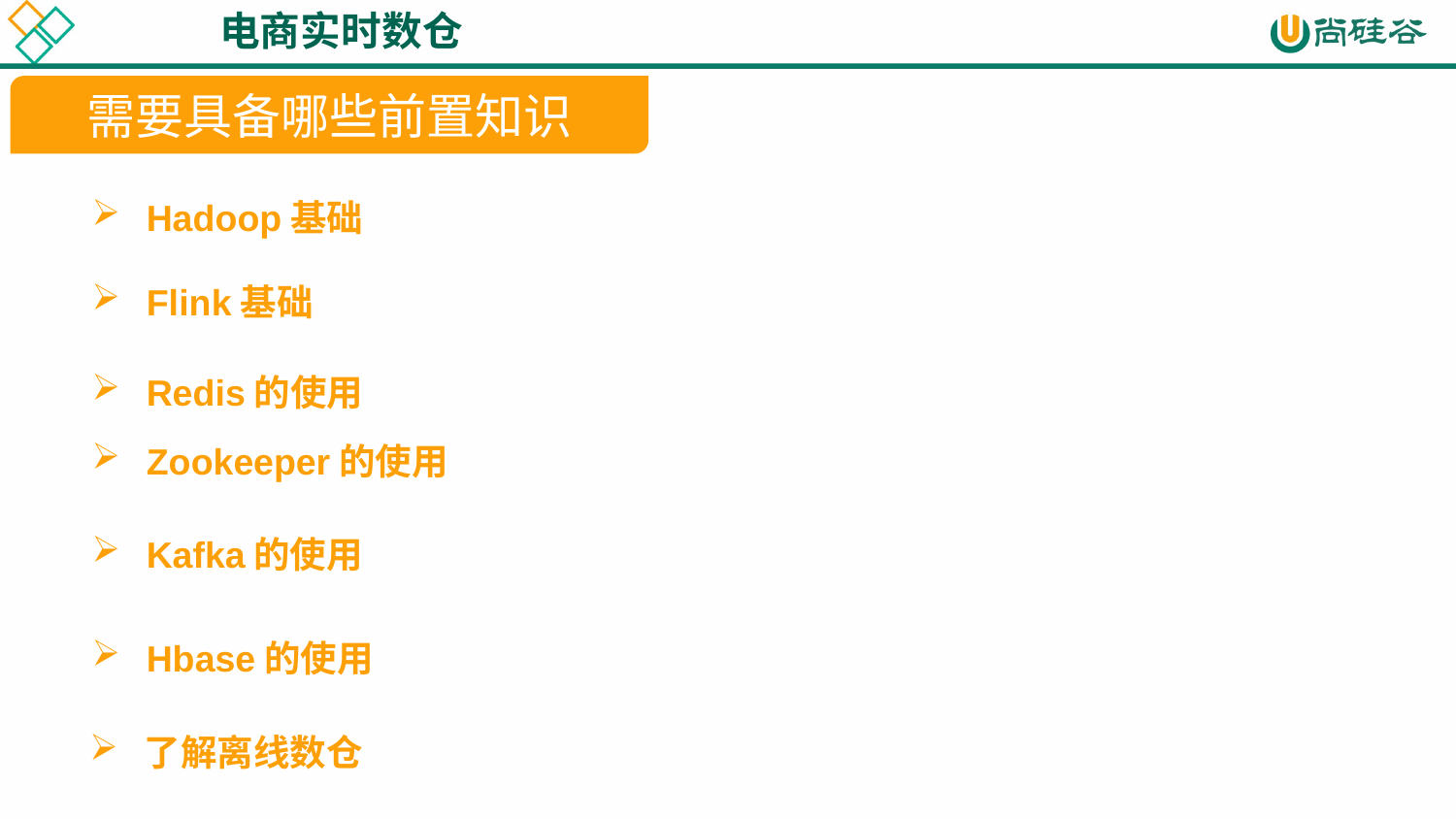

电商实时数仓
需要具备哪些前置知识
Hadoop基础
Flink基础
Redis的使用
Zookeeper的使用
Kafka的使用
Hbase的使用
了解离线数仓